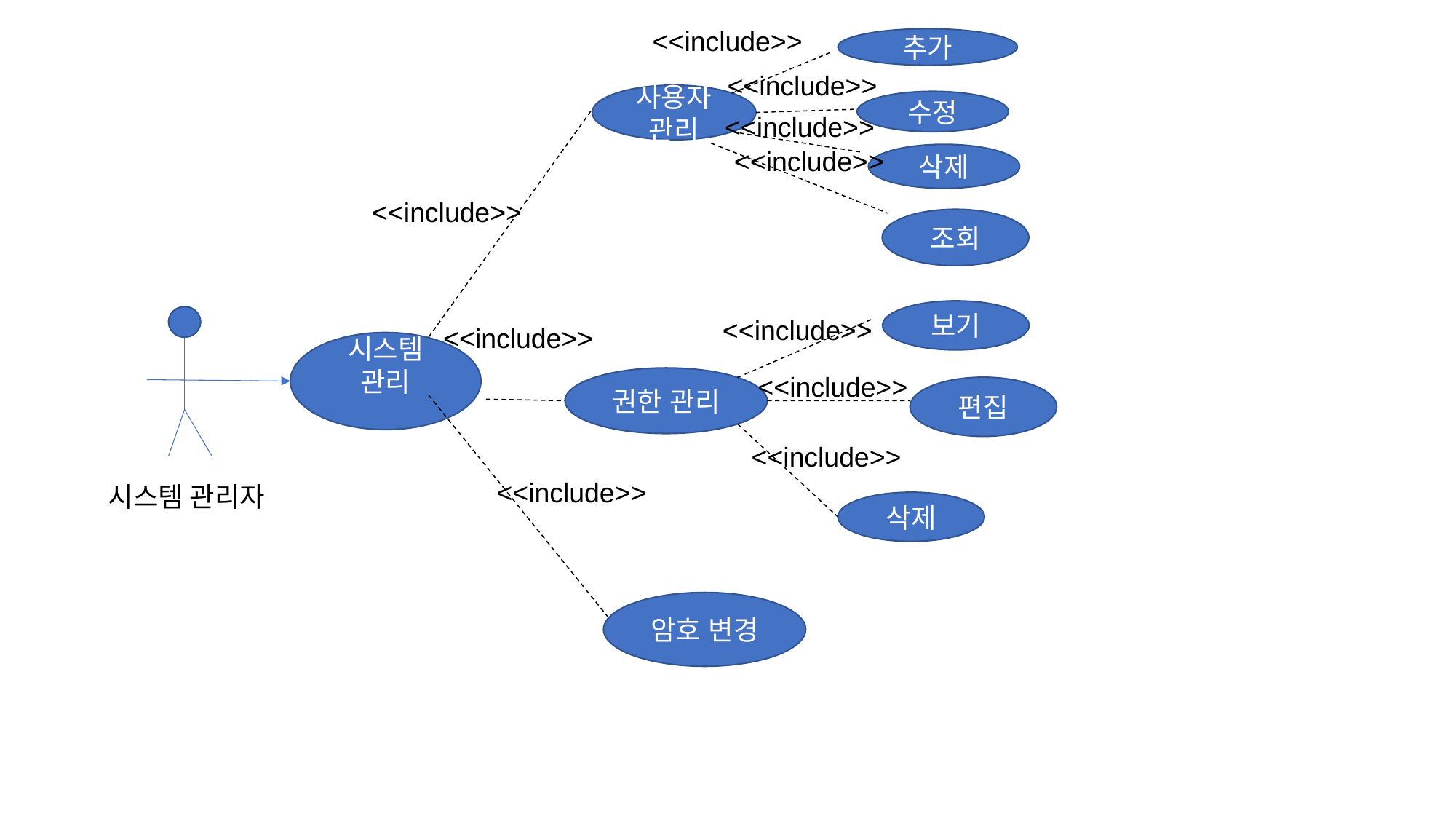

<<include>>
추가
<<include>>
사용자 관리
수정
<<include>>
<<include>>
삭제
<<include>>
조회
보기

<<include>>
<<include>>
시스템 관리

<<include>>
권한 관리
편집
<<include>>
<<include>>
시스템 관리자
삭제
암호 변경